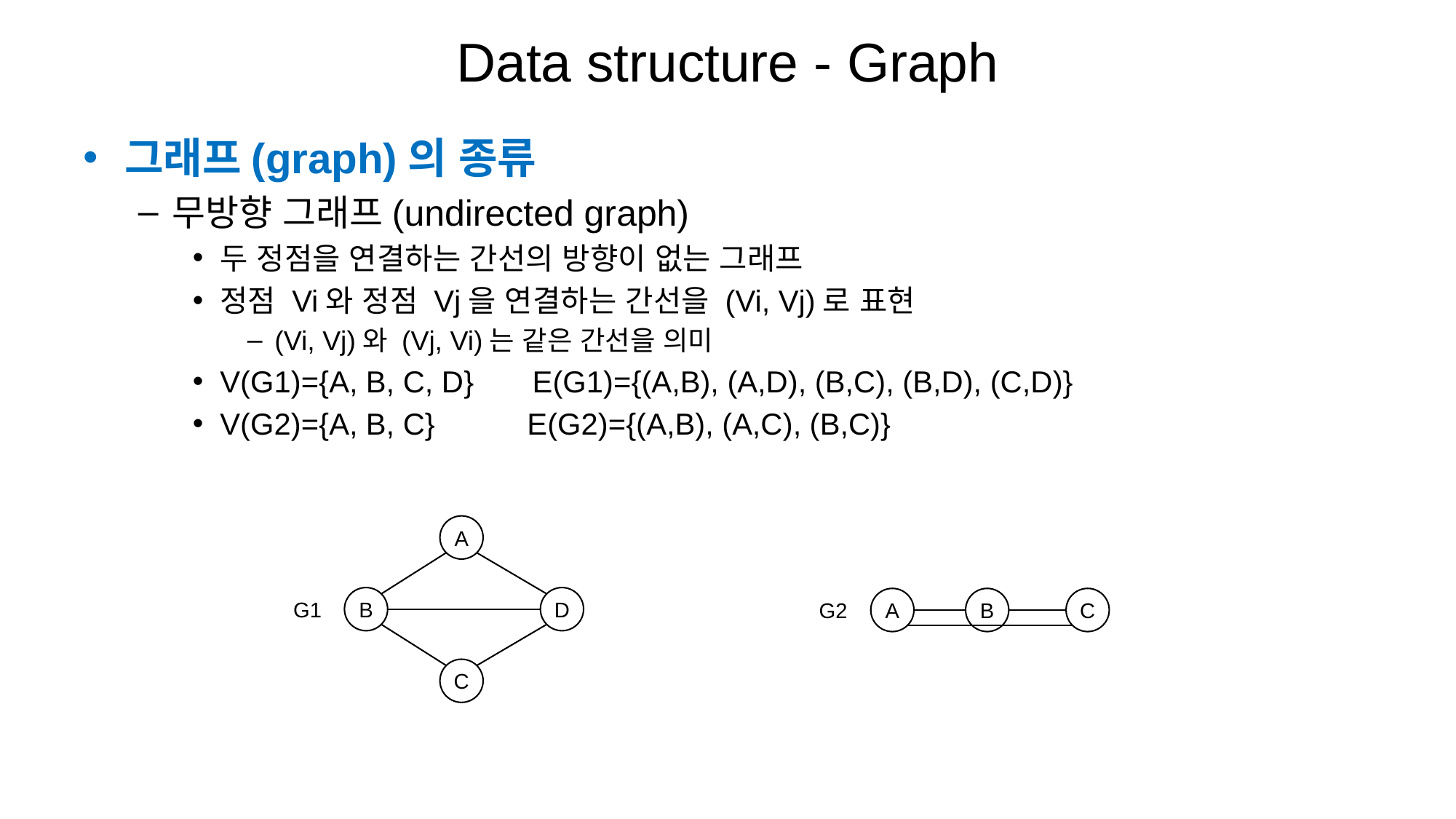

# Data structure - Graph
그래프(graph)의 종류
무방향 그래프(undirected graph)
두 정점을 연결하는 간선의 방향이 없는 그래프
정점 Vi와 정점 Vj을 연결하는 간선을 (Vi, Vj)로 표현
(Vi, Vj)와 (Vj, Vi)는 같은 간선을 의미
V(G1)={A, B, C, D}       E(G1)={(A,B), (A,D), (B,C), (B,D), (C,D)}
V(G2)={A, B, C}           E(G2)={(A,B), (A,C), (B,C)}

A
B
D
A
B
C
G1
G2
C